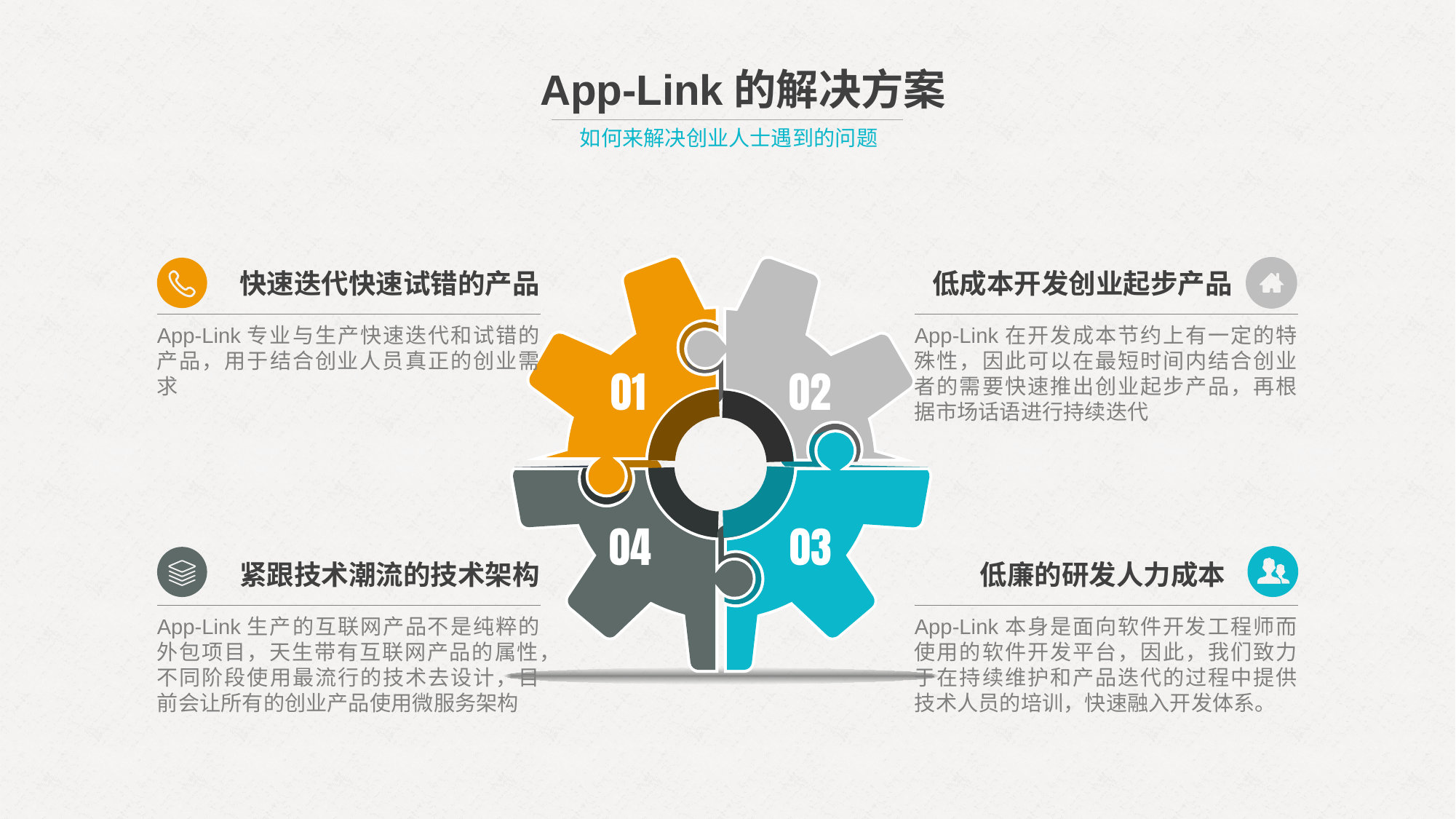

App-Link的解决方案
如何来解决创业人士遇到的问题

01
02
04
03

快速迭代快速试错的产品
低成本开发创业起步产品
App-Link专业与生产快速迭代和试错的产品，用于结合创业人员真正的创业需求
App-Link在开发成本节约上有一定的特殊性，因此可以在最短时间内结合创业者的需要快速推出创业起步产品，再根据市场话语进行持续迭代

紧跟技术潮流的技术架构
低廉的研发人力成本
App-Link生产的互联网产品不是纯粹的外包项目，天生带有互联网产品的属性，不同阶段使用最流行的技术去设计，目前会让所有的创业产品使用微服务架构
App-Link本身是面向软件开发工程师而使用的软件开发平台，因此，我们致力于在持续维护和产品迭代的过程中提供技术人员的培训，快速融入开发体系。